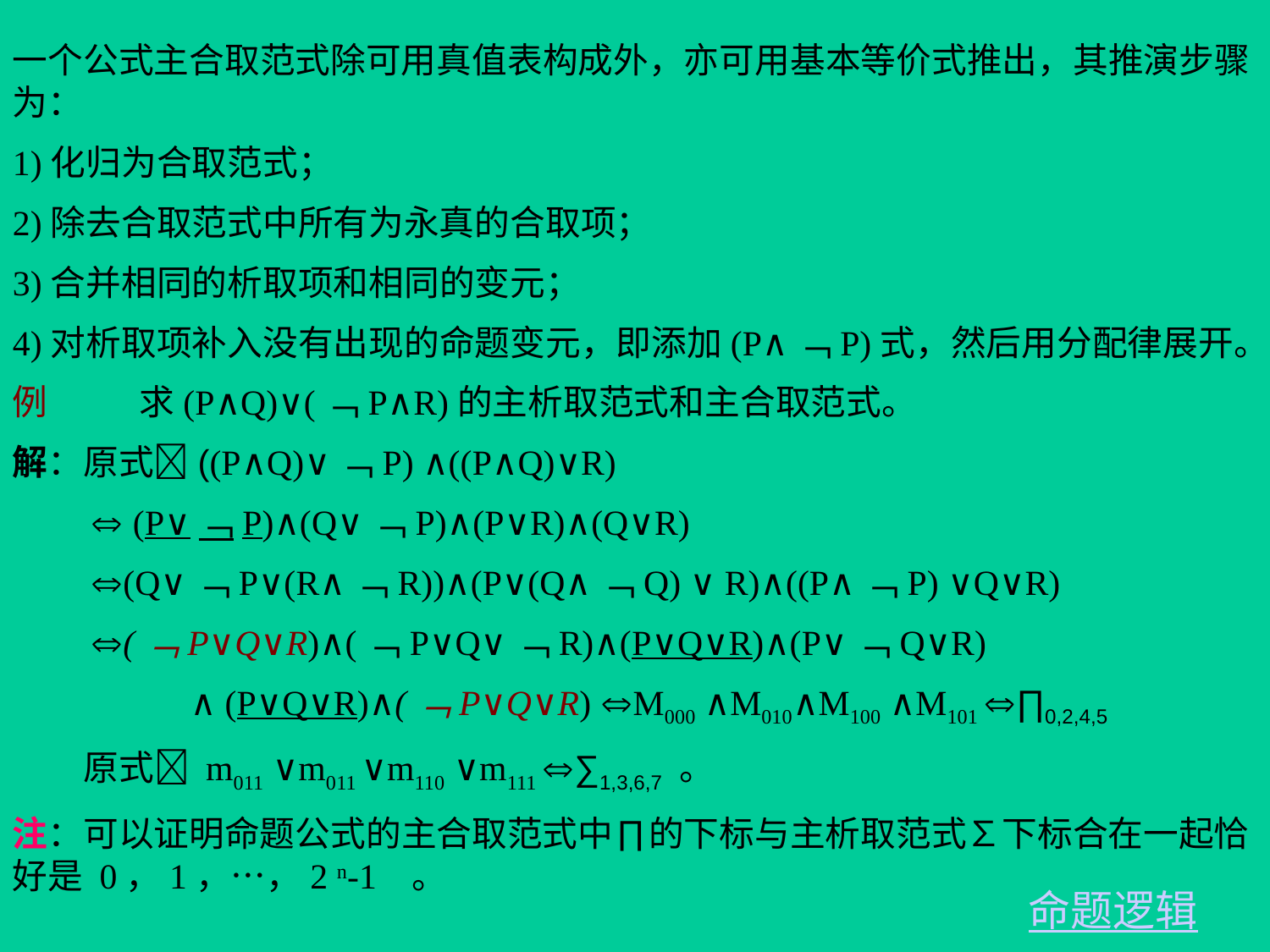

一个公式主合取范式除可用真值表构成外，亦可用基本等价式推出，其推演步骤为：
1)化归为合取范式；
2)除去合取范式中所有为永真的合取项；
3)合并相同的析取项和相同的变元；
4)对析取项补入没有出现的命题变元，即添加(P∧﹁P)式，然后用分配律展开。
例	求(P∧Q)∨(﹁P∧R)的主析取范式和主合取范式。
解：原式⇔((P∧Q)∨﹁P) ∧((P∧Q)∨R)
        ⇔ (P∨﹁P)∧(Q∨﹁P)∧(P∨R)∧(Q∨R)
        ⇔(Q∨﹁P∨(R∧﹁R))∧(P∨(Q∧﹁Q) ∨ R)∧((P∧﹁P) ∨Q∨R)
        ⇔(﹁P∨Q∨R)∧(﹁P∨Q∨﹁R)∧(P∨Q∨R)∧(P∨﹁Q∨R)
                    ∧ (P∨Q∨R)∧(﹁P∨Q∨R) ⇔M000 ∧M010∧M100 ∧M101 ⇔∏0,2,4,5
        原式⇔ m011 ∨m011 ∨m110 ∨m111 ⇔∑1,3,6,7 。
注：可以证明命题公式的主合取范式中∏的下标与主析取范式∑下标合在一起恰好是 0，1，…，2 n-1   。
命题逻辑